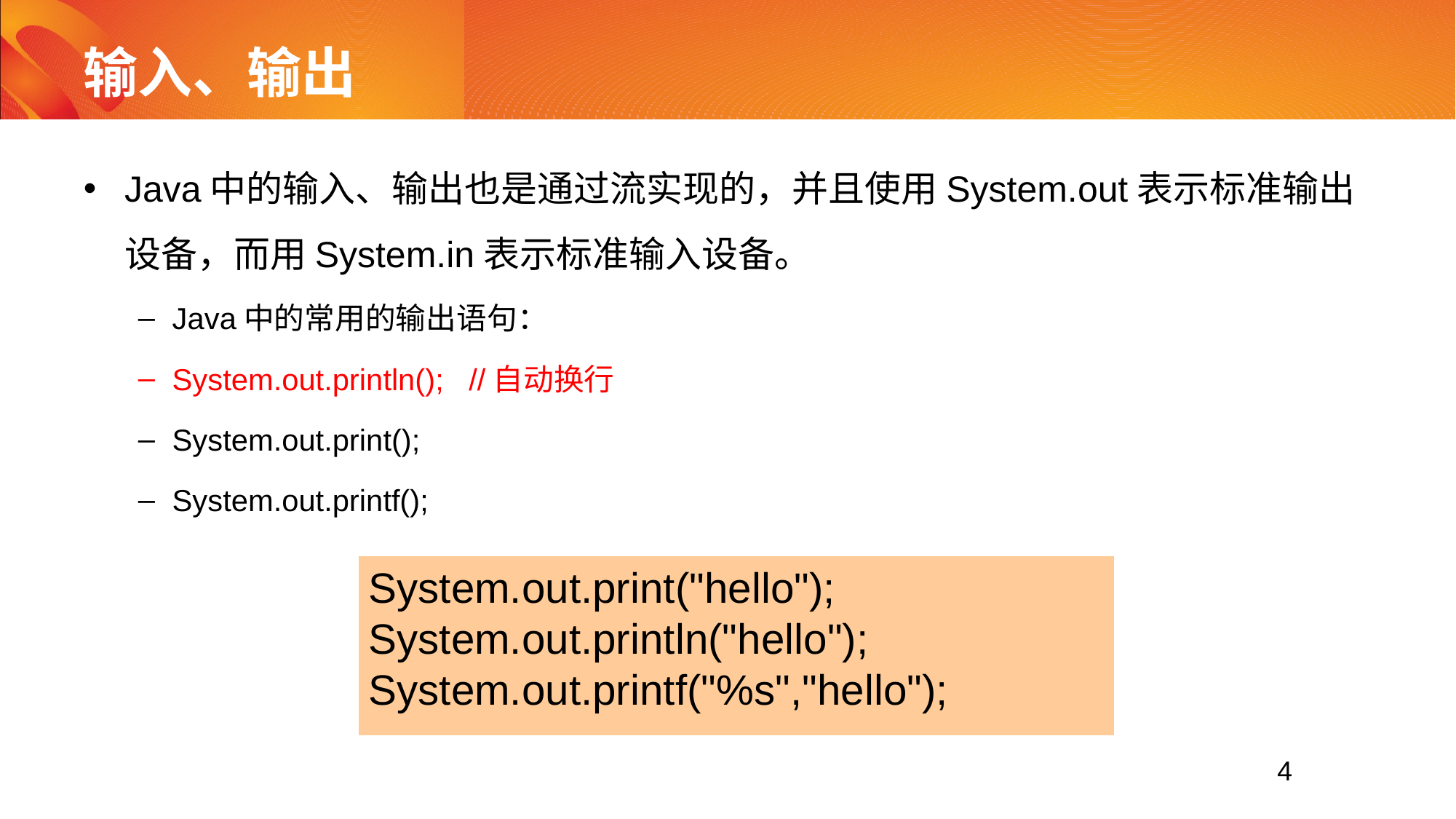

# 输入、输出
Java中的输入、输出也是通过流实现的，并且使用System.out表示标准输出设备，而用System.in表示标准输入设备。
Java中的常用的输出语句：
System.out.println();   //自动换行
System.out.print();
System.out.printf();

System.out.print("hello");
System.out.println("hello");
System.out.printf("%s","hello");